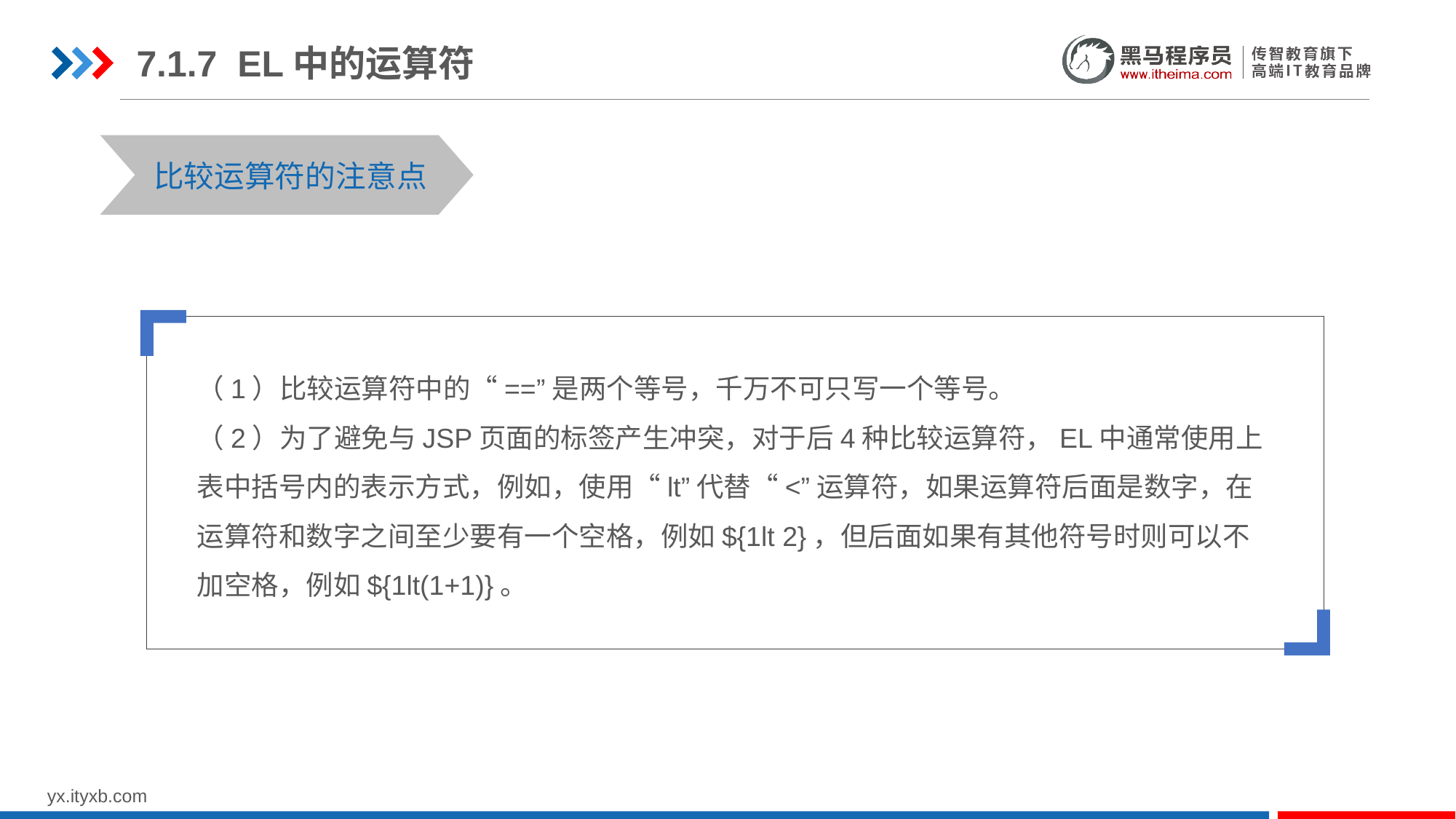

7.1.7  EL中的运算符

比较运算符的注意点

（1）比较运算符中的“==”是两个等号，千万不可只写一个等号。
（2）为了避免与JSP页面的标签产生冲突，对于后4种比较运算符，EL中通常使用上表中括号内的表示方式，例如，使用“lt”代替“<”运算符，如果运算符后面是数字，在运算符和数字之间至少要有一个空格，例如${1lt 2}，但后面如果有其他符号时则可以不加空格，例如${1lt(1+1)}。